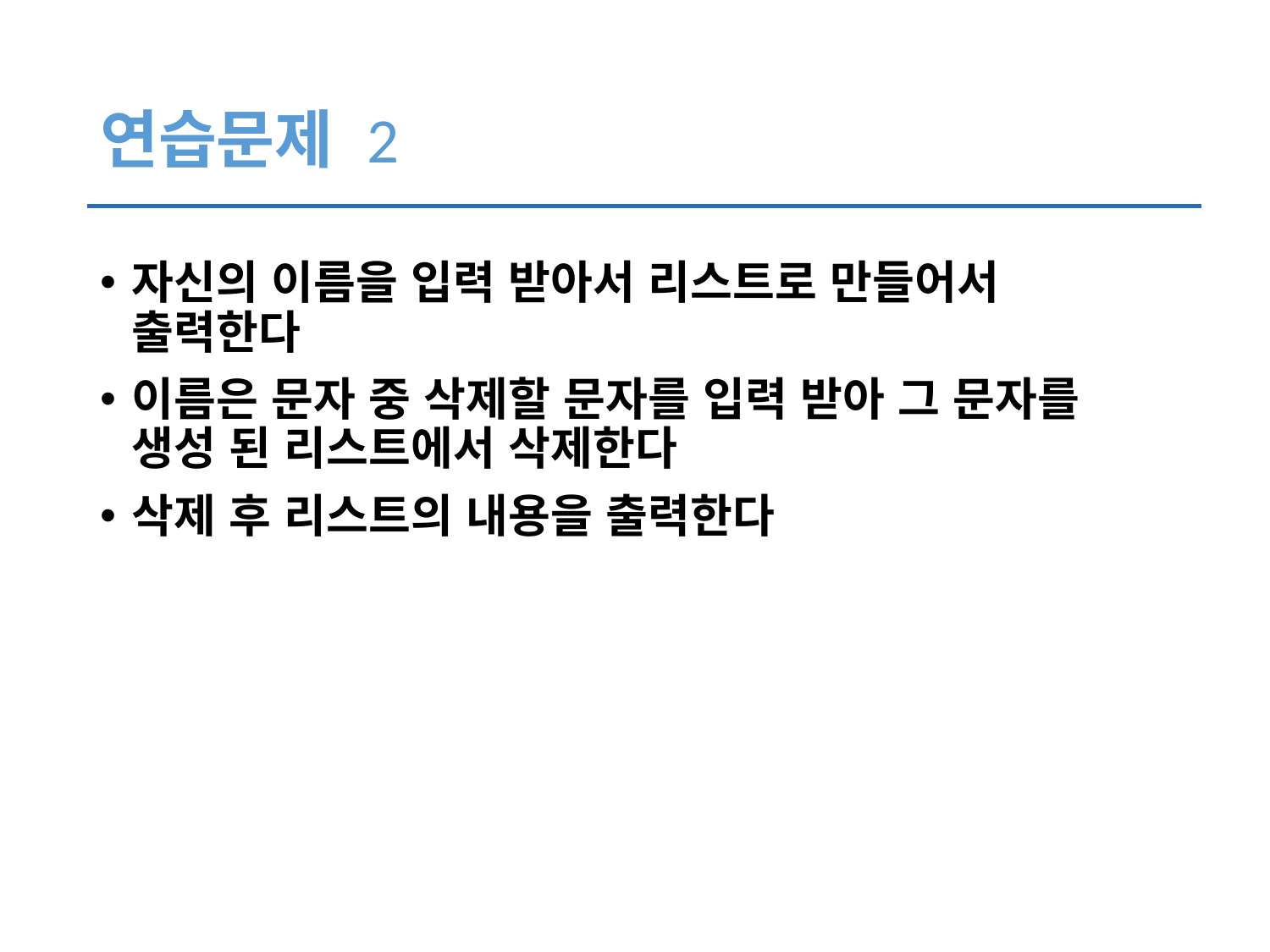

# 연습문제 2
자신의 이름을 입력 받아서 리스트로 만들어서 출력한다
이름은 문자 중 삭제할 문자를 입력 받아 그 문자를 생성 된 리스트에서 삭제한다
삭제 후 리스트의 내용을 출력한다